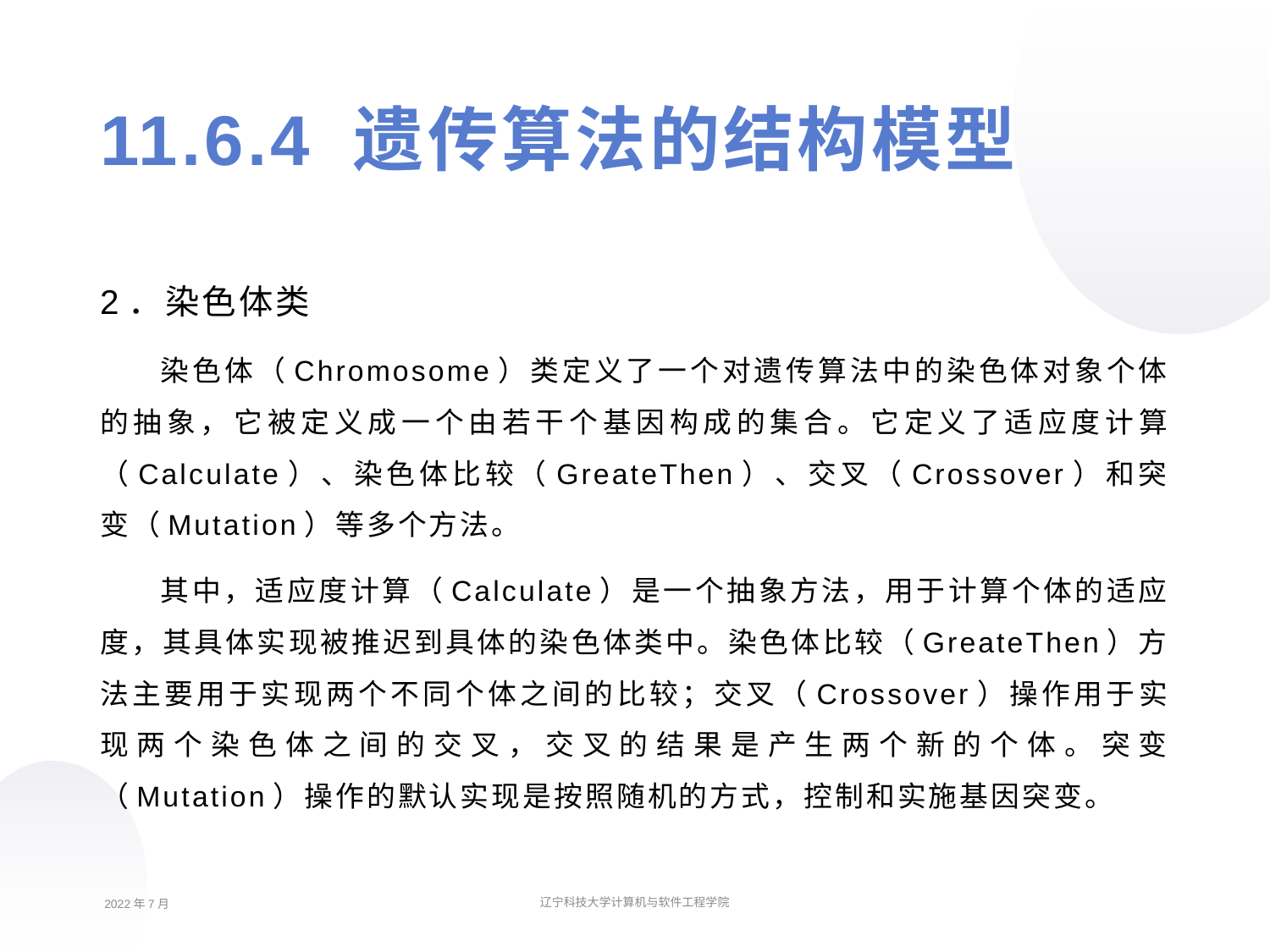

11.6.4 遗传算法的结构模型
2．染色体类
染色体（Chromosome）类定义了一个对遗传算法中的染色体对象个体的抽象，它被定义成一个由若干个基因构成的集合。它定义了适应度计算（Calculate）、染色体比较（GreateThen）、交叉（Crossover）和突变（Mutation）等多个方法。
其中，适应度计算（Calculate）是一个抽象方法，用于计算个体的适应度，其具体实现被推迟到具体的染色体类中。染色体比较（GreateThen）方法主要用于实现两个不同个体之间的比较；交叉（Crossover）操作用于实现两个染色体之间的交叉，交叉的结果是产生两个新的个体。突变（Mutation）操作的默认实现是按照随机的方式，控制和实施基因突变。

2022年7月
辽宁科技大学计算机与软件工程学院
180